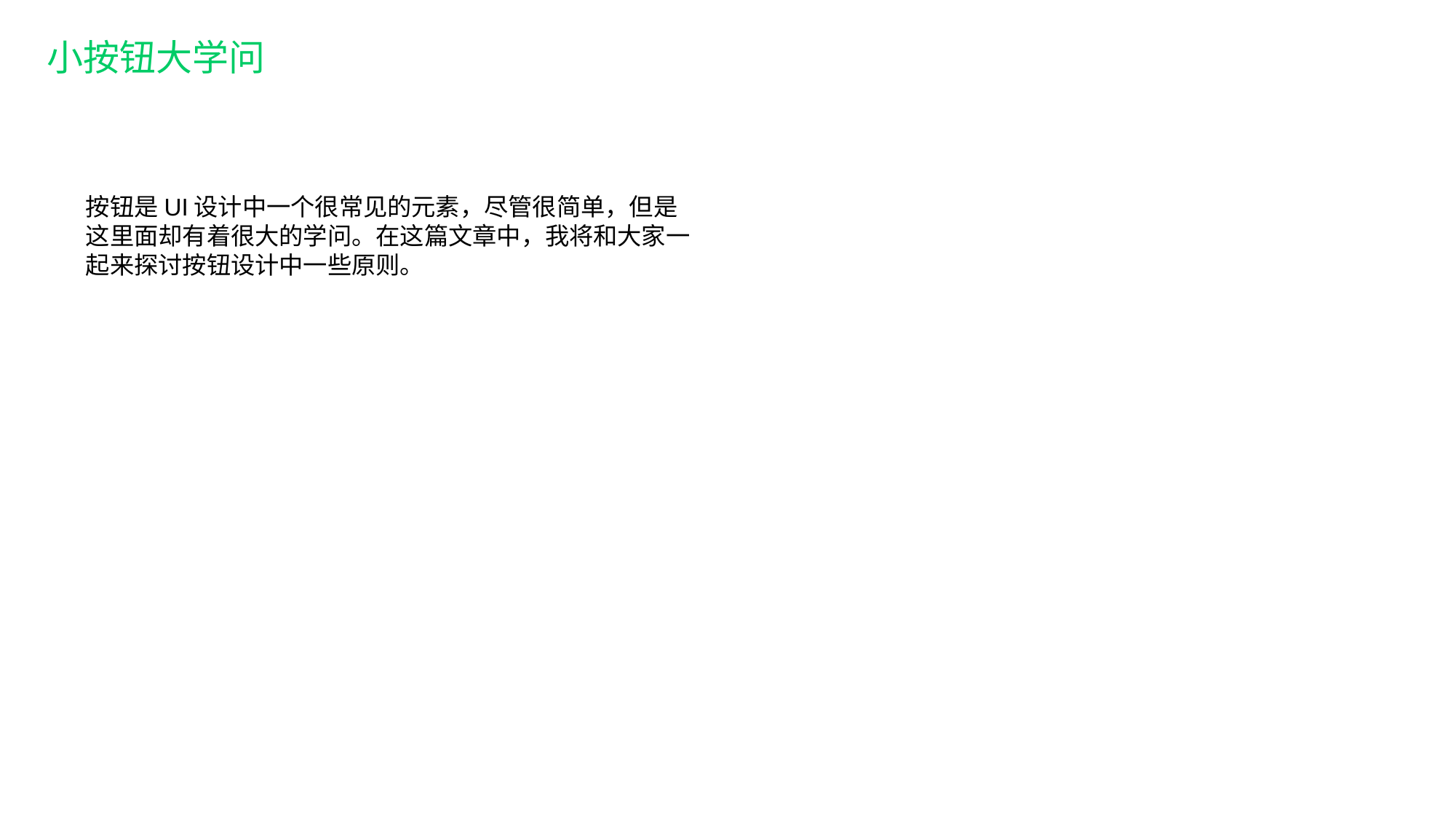

小按钮大学问
# 按钮是UI设计中一个很常见的元素，尽管很简单，但是这里面却有着很大的学问。在这篇文章中，我将和大家一起来探讨按钮设计中一些原则。